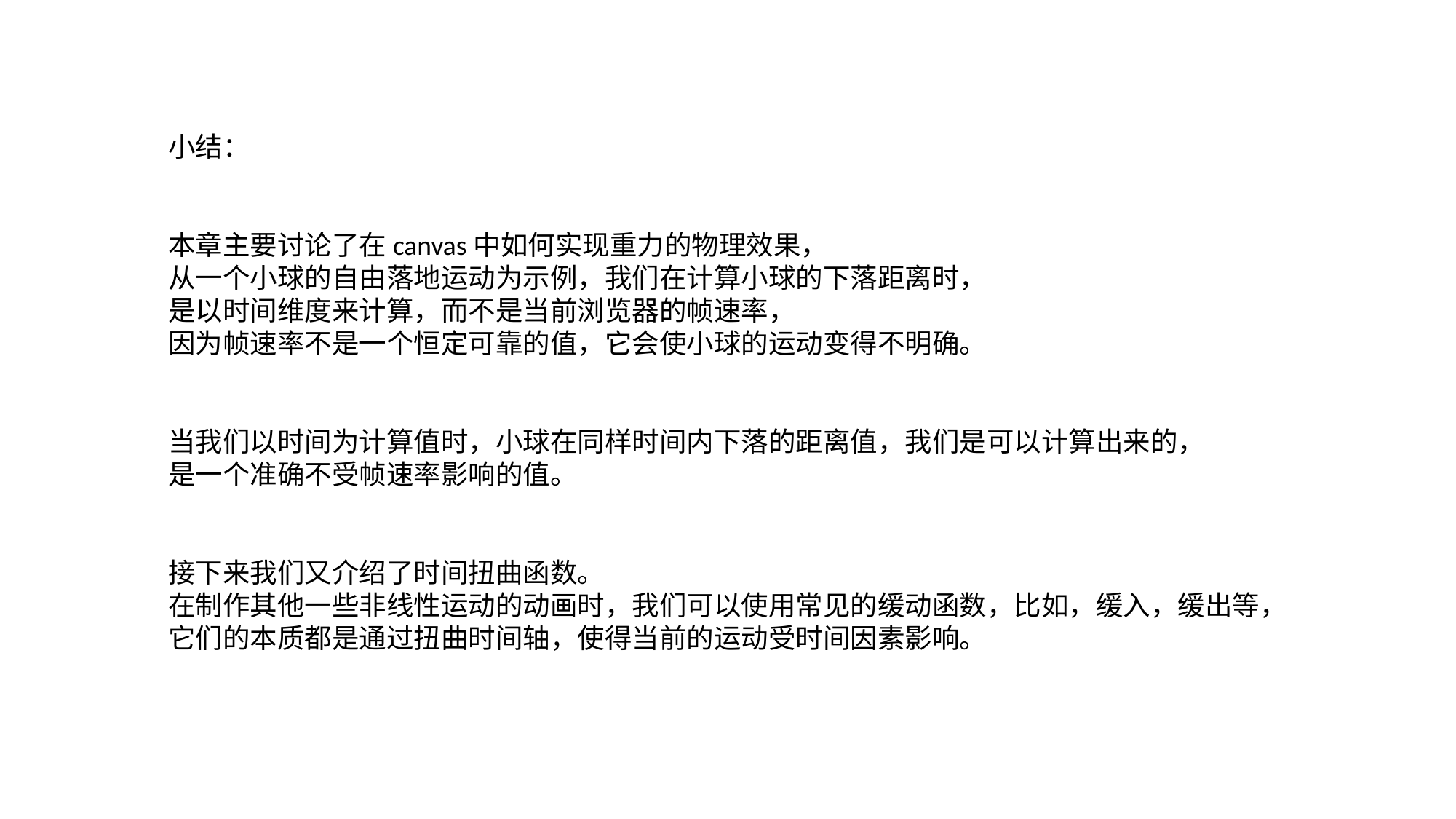

小结：

本章主要讨论了在canvas中如何实现重力的物理效果，
从一个小球的自由落地运动为示例，我们在计算小球的下落距离时，
是以时间维度来计算，而不是当前浏览器的帧速率，
因为帧速率不是一个恒定可靠的值，它会使小球的运动变得不明确。

当我们以时间为计算值时，小球在同样时间内下落的距离值，我们是可以计算出来的，
是一个准确不受帧速率影响的值。

接下来我们又介绍了时间扭曲函数。
在制作其他一些非线性运动的动画时，我们可以使用常见的缓动函数，比如，缓入，缓出等，
它们的本质都是通过扭曲时间轴，使得当前的运动受时间因素影响。